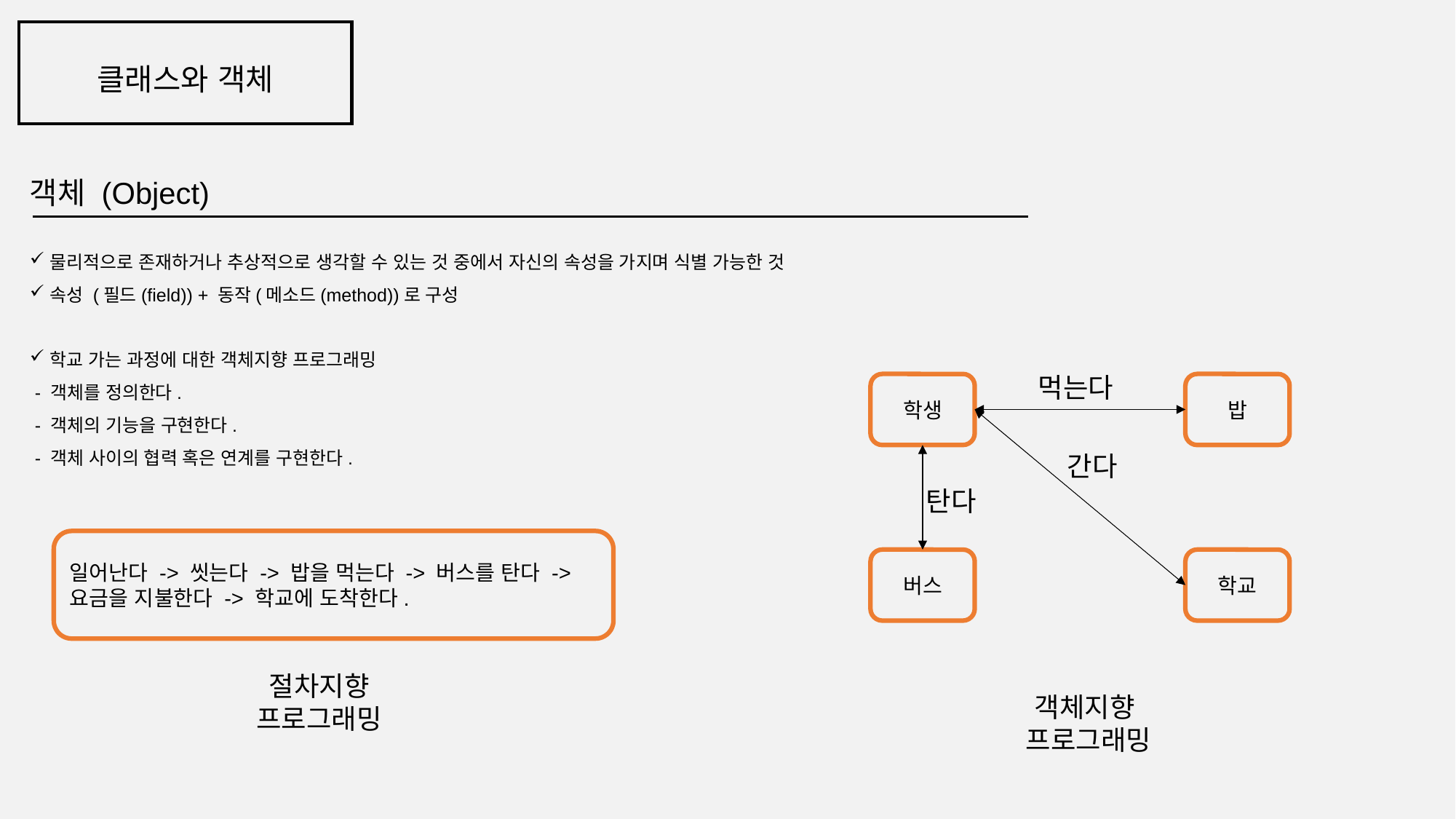

클래스와 객체
객체 (Object)
물리적으로 존재하거나 추상적으로 생각할 수 있는 것 중에서 자신의 속성을 가지며 식별 가능한 것
속성 (필드(field)) + 동작(메소드(method))로 구성

학교 가는 과정에 대한 객체지향 프로그래밍
 - 객체를 정의한다.
 - 객체의 기능을 구현한다.
 - 객체 사이의 협력 혹은 연계를 구현한다.

먹는다
학생
밥
간다
탄다
일어난다 -> 씻는다 -> 밥을 먹는다 -> 버스를 탄다 ->
요금을 지불한다 -> 학교에 도착한다.
학교
버스
절차지향
프로그래밍
객체지향
프로그래밍